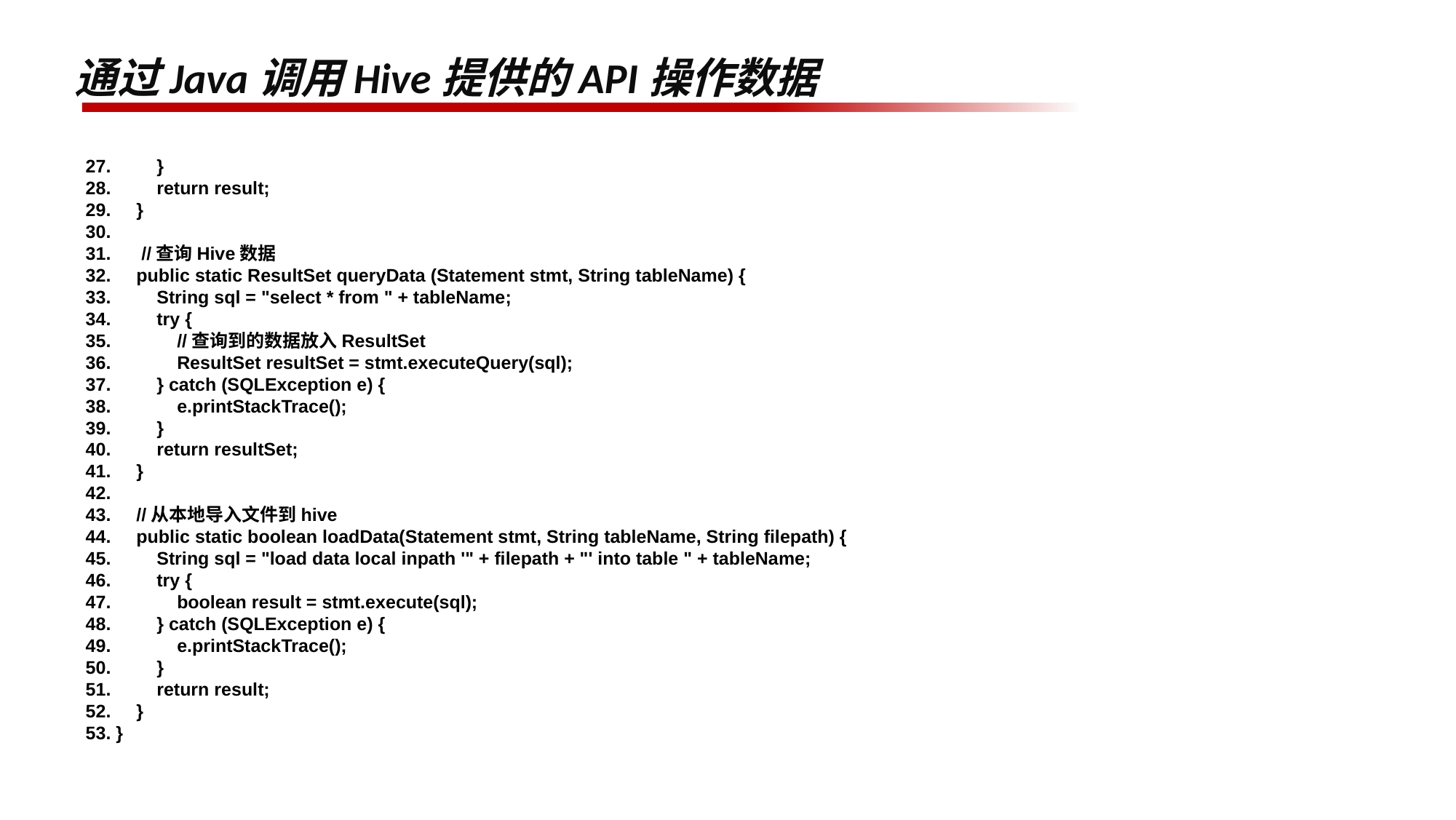

# 通过Java调用Hive提供的API操作数据

27.         }
28.         return result;
29.     }
30.
31.      //查询Hive数据
32.     public static ResultSet queryData (Statement stmt, String tableName) {
33.         String sql = "select * from " + tableName;
34.         try {
35.             //查询到的数据放入ResultSet
36.             ResultSet resultSet = stmt.executeQuery(sql);
37.         } catch (SQLException e) {
38.             e.printStackTrace();
39.         }
40.         return resultSet;
41.     }
42.
43.     //从本地导入文件到hive
44.     public static boolean loadData(Statement stmt, String tableName, String filepath) {
45.         String sql = "load data local inpath '" + filepath + "' into table " + tableName;
46.         try {
47.             boolean result = stmt.execute(sql);
48.         } catch (SQLException e) {
49.             e.printStackTrace();
50.         }
51.         return result;
52.     }
53. }